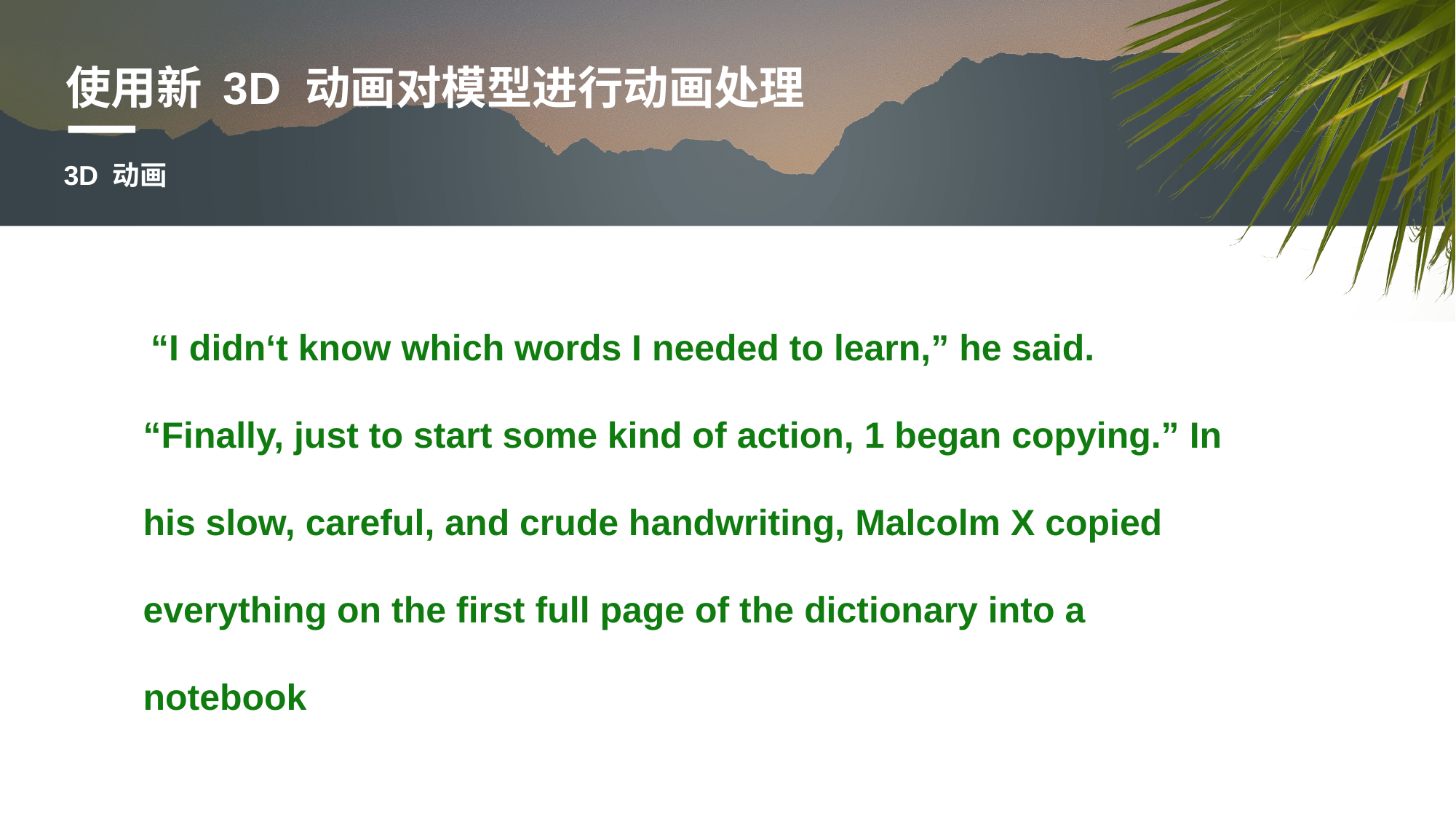

# 使用新 3D 动画对模型进行动画处理
3D 动画
 “I didn‘t know which words I needed to learn,” he said. “Finally, just to start some kind of action, 1 began copying.” In his slow, careful, and crude handwriting, Malcolm X copied everything on the first full page of the dictionary into a notebook